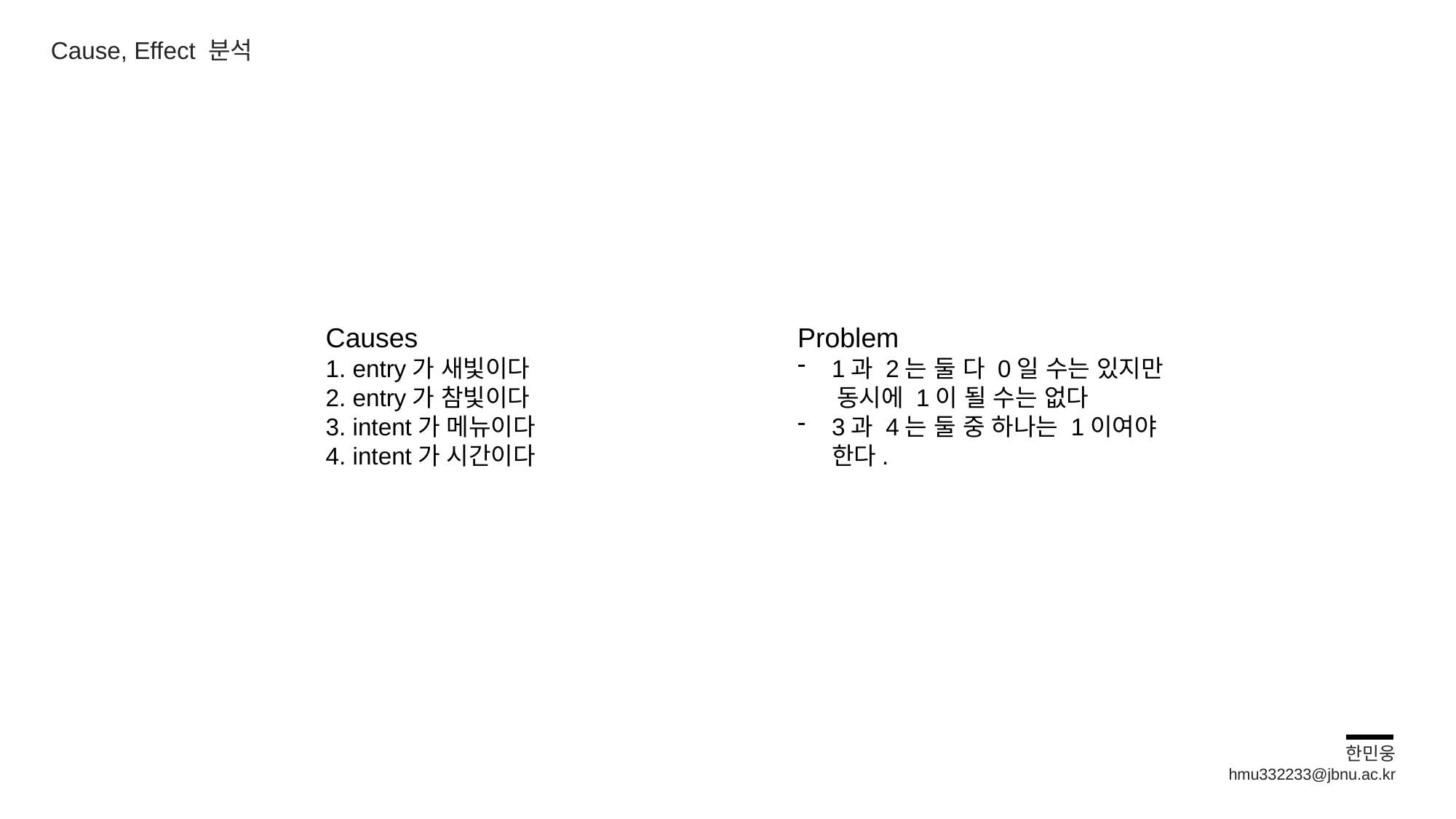

Cause, Effect 분석
Causes
1. entry가 새빛이다
2. entry가 참빛이다
3. intent가 메뉴이다
4. intent가 시간이다

Problem
1과 2는 둘 다 0일 수는 있지만
     동시에 1이 될 수는 없다
3과 4는 둘 중 하나는 1이여야 한다.
한민웅
hmu332233@jbnu.ac.kr